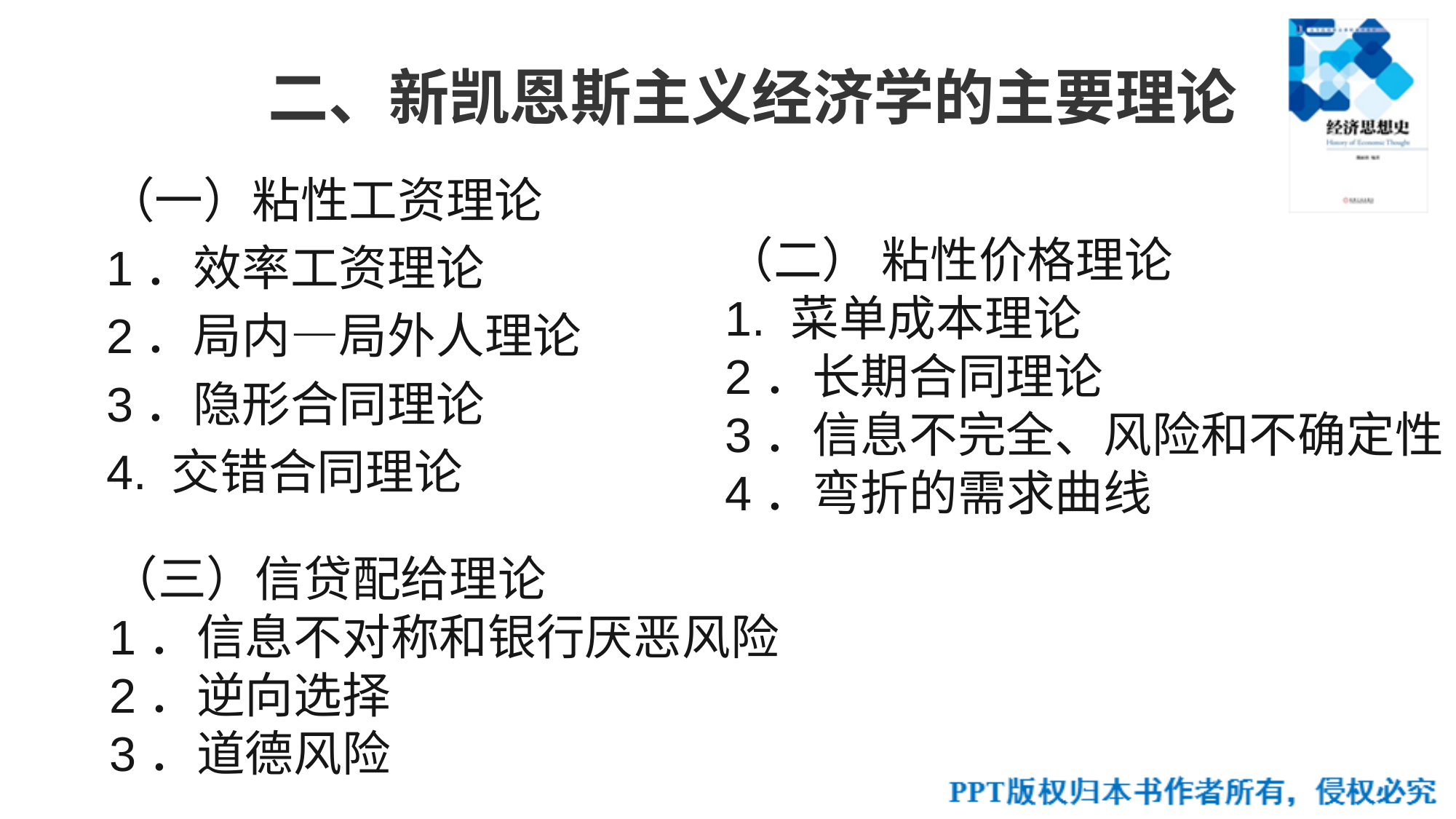

# 二、新凯恩斯主义经济学的主要理论
（一）粘性工资理论
1．效率工资理论
2．局内—局外人理论
3．隐形合同理论
4. 交错合同理论

（二） 粘性价格理论
1. 菜单成本理论
2．长期合同理论
3．信息不完全、风险和不确定性
4．弯折的需求曲线

（三）信贷配给理论
1．信息不对称和银行厌恶风险
2．逆向选择
3．道德风险